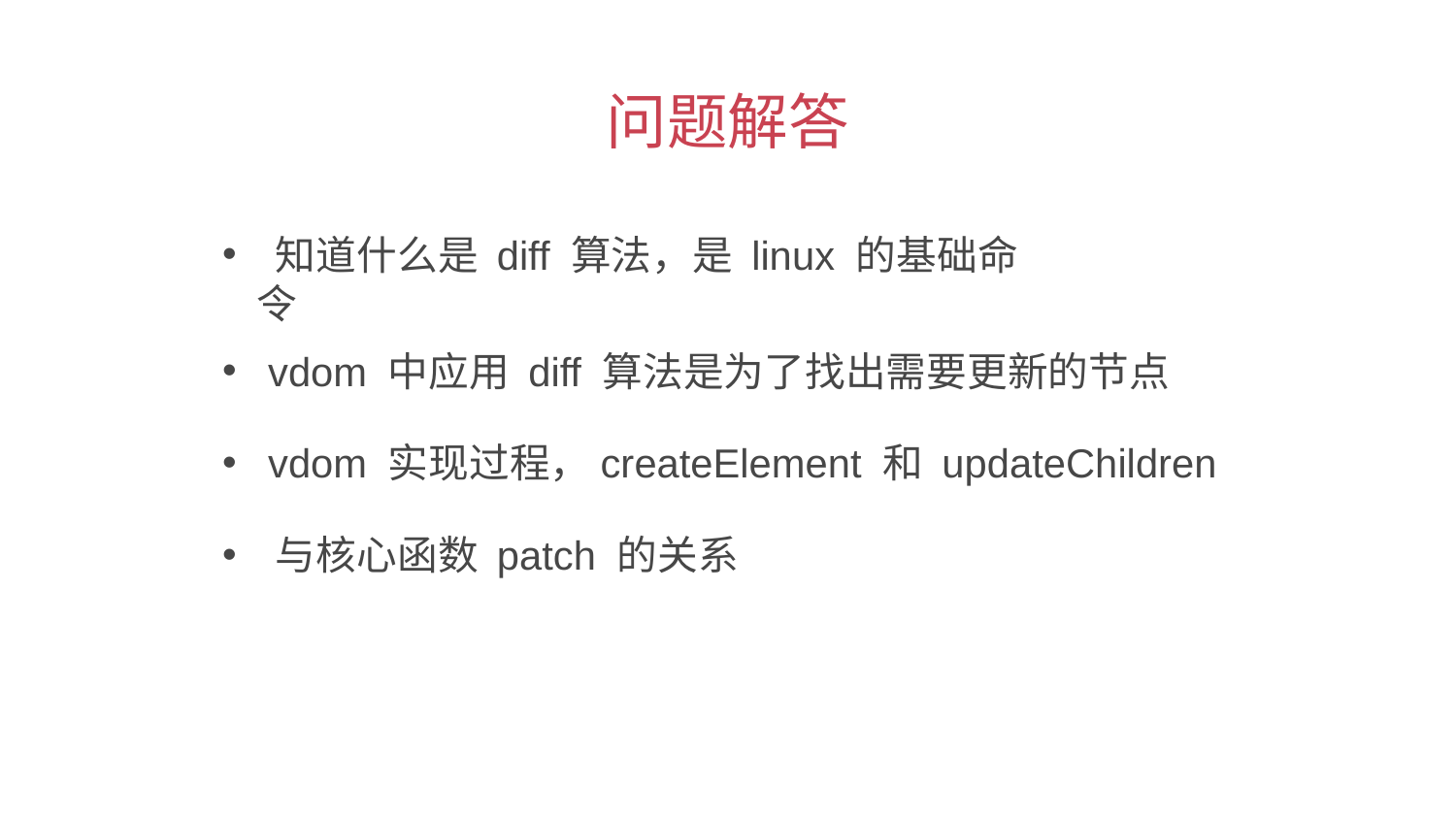

问题解答
 知道什么是 diff 算法，是 linux 的基础命令
 vdom 中应用 diff 算法是为了找出需要更新的节点
 vdom 实现过程，createElement 和 updateChildren
 与核心函数 patch 的关系